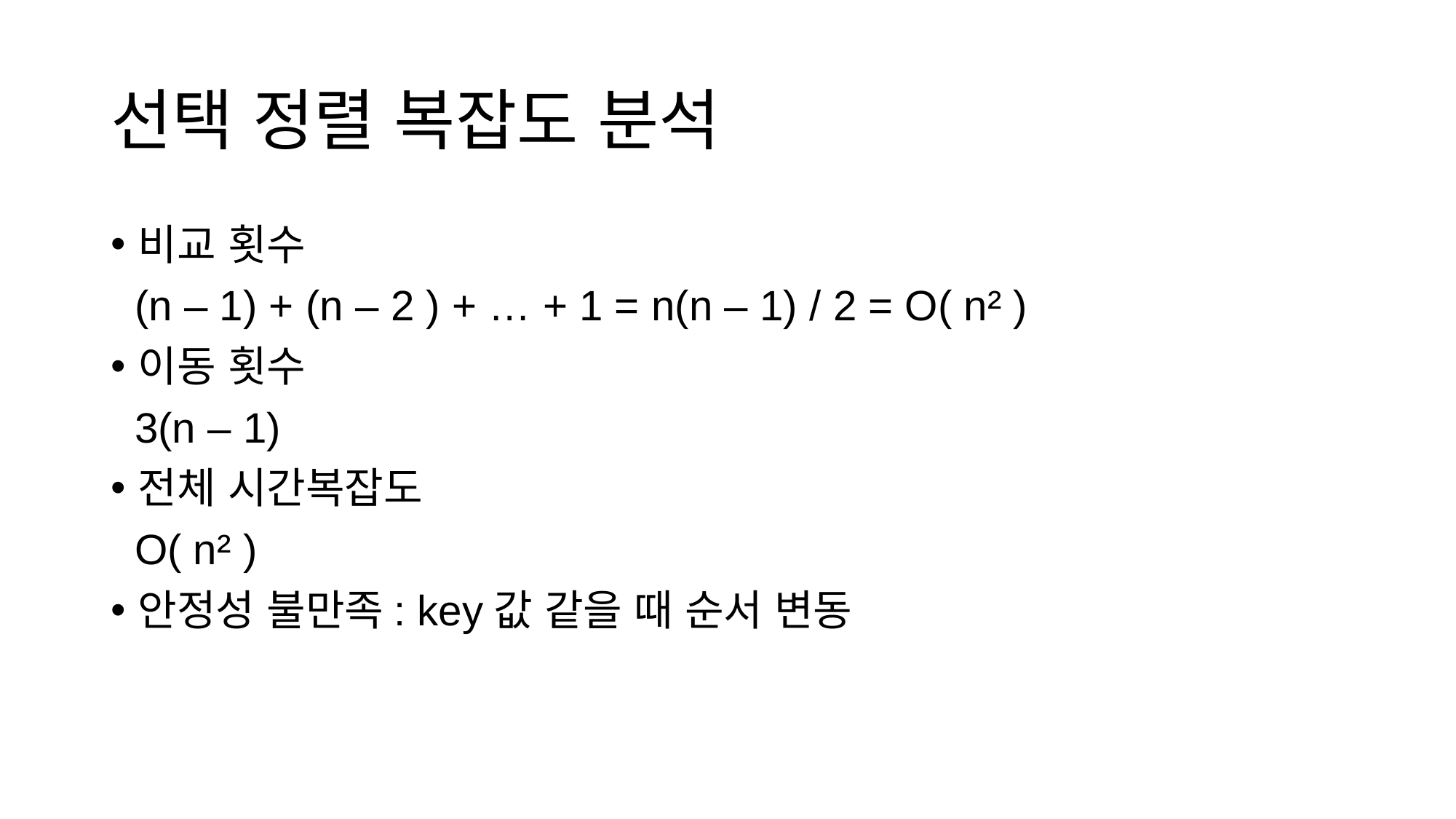

# 선택 정렬 복잡도 분석
비교 횟수
  (n – 1) + (n – 2 ) + … + 1 = n(n – 1) / 2 = O( n² )
이동 횟수
  3(n – 1)
전체 시간복잡도
  O( n² )
안정성 불만족: key값 같을 때 순서 변동